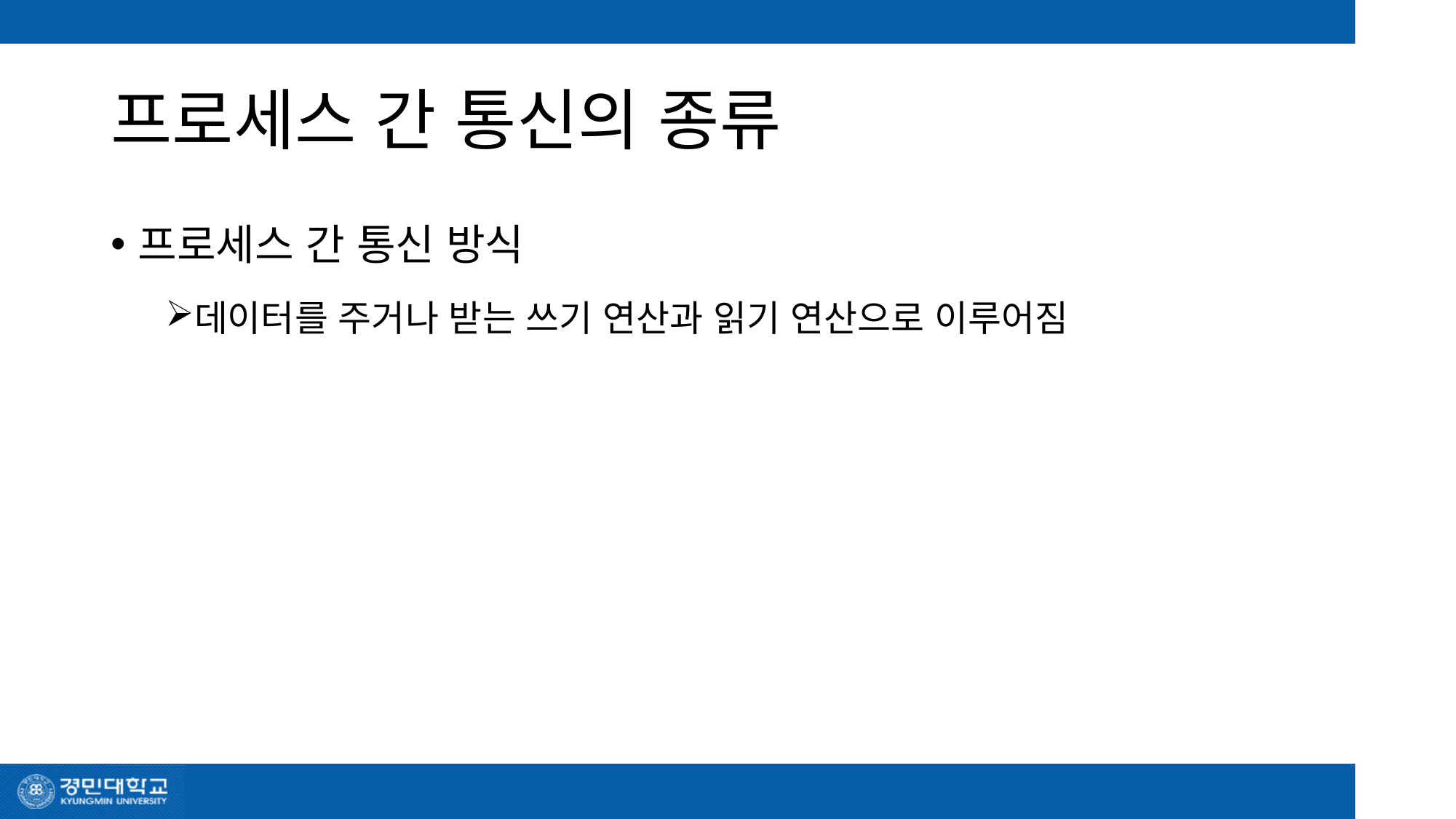

# 프로세스 간 통신의 종류
프로세스 간 통신 방식

데이터를 주거나 받는 쓰기 연산과 읽기 연산으로 이루어짐